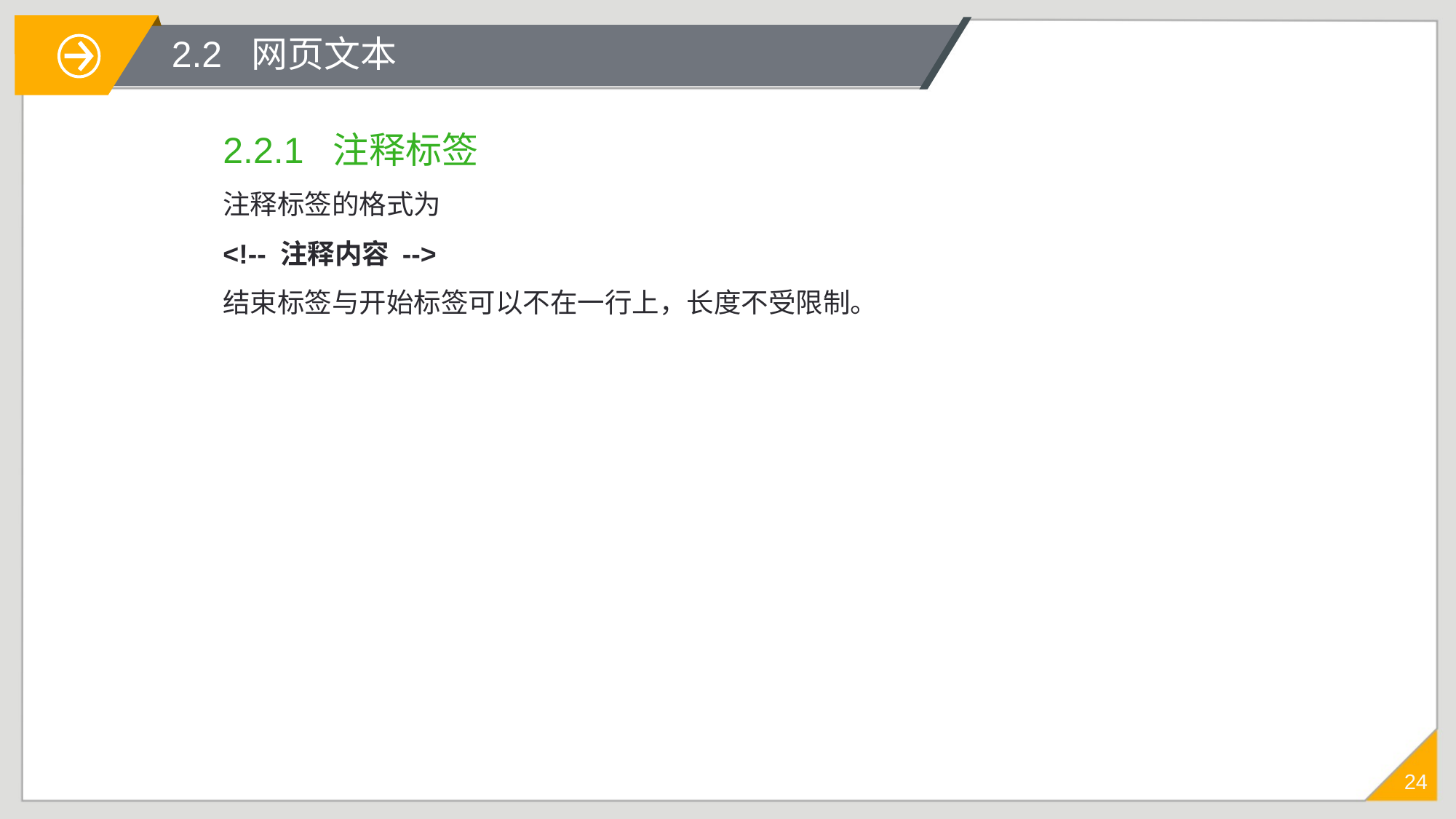

# 2.2  网页文本
2.2.1  注释标签
注释标签的格式为
<!-- 注释内容 -->
结束标签与开始标签可以不在一行上，长度不受限制。